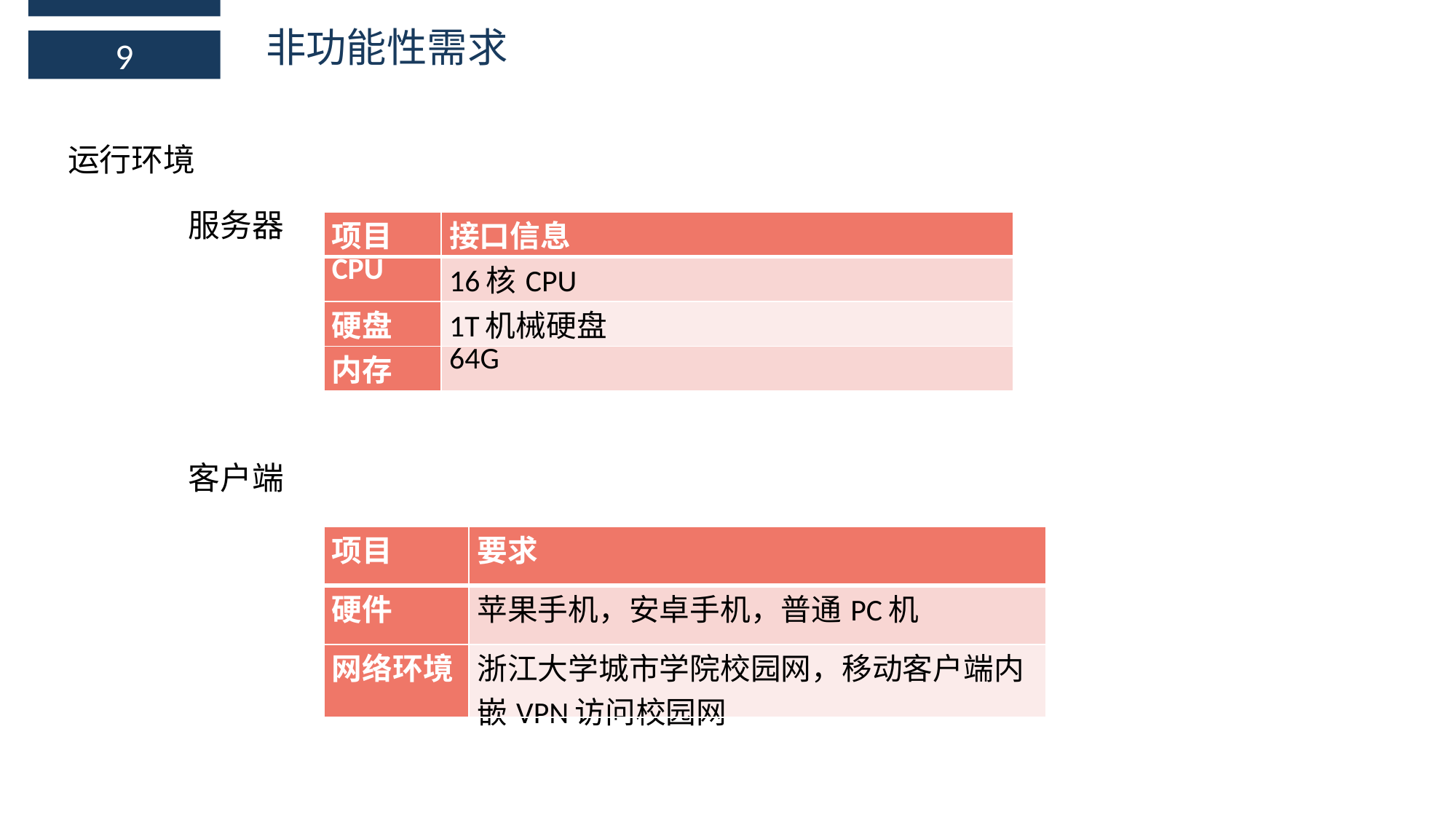

非功能性需求
9
运行环境
服务器
| 项目 | 接口信息 |
| --- | --- |
| CPU | 16核CPU |
| 硬盘 | 1T机械硬盘 |
| 内存 | 64G |
客户端
| 项目 | 要求 |
| --- | --- |
| 硬件 | 苹果手机，安卓手机，普通PC机 |
| 网络环境 | 浙江大学城市学院校园网，移动客户端内嵌VPN访问校园网 |